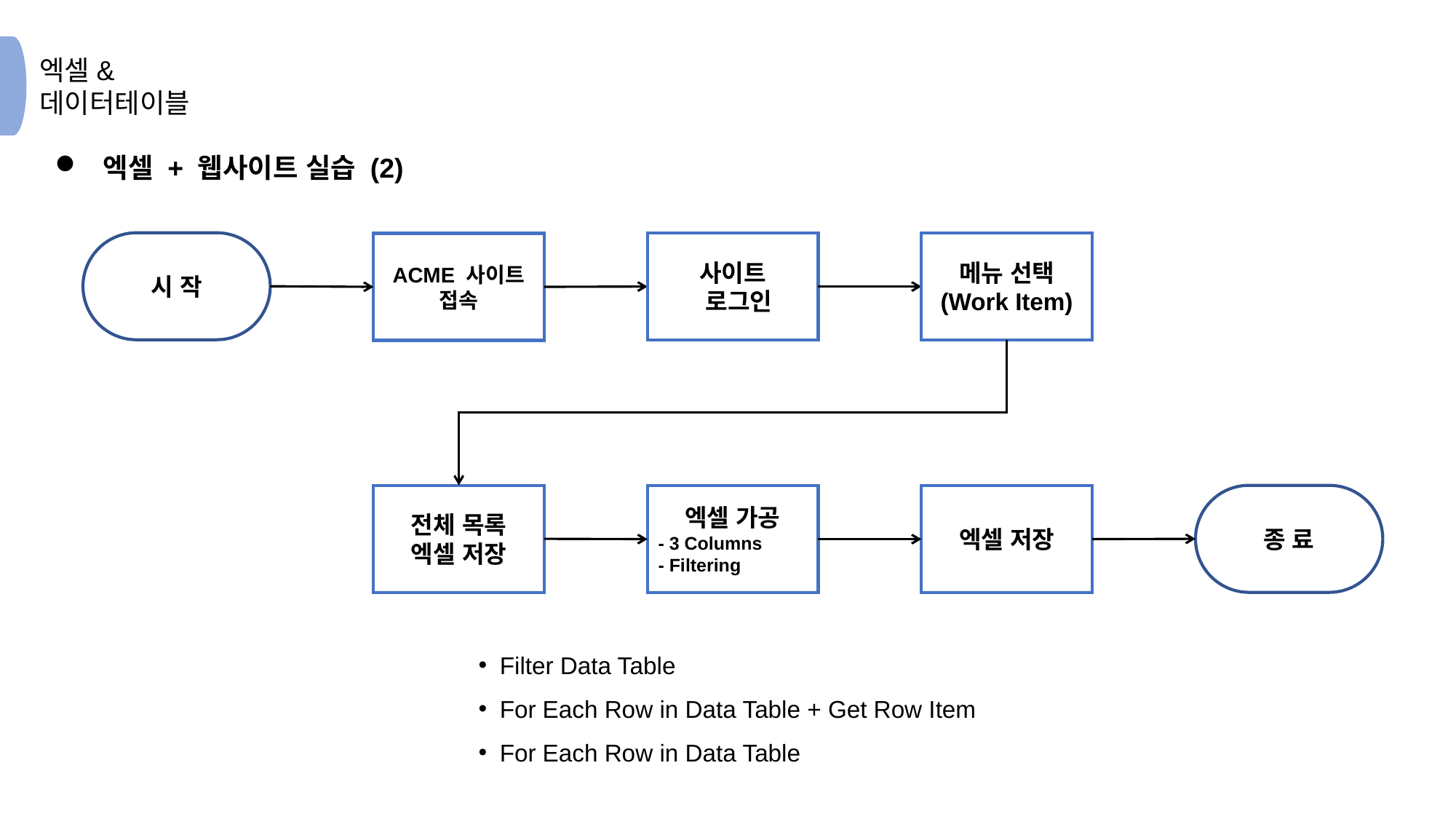

엑셀 + 웹사이트 실습 (2)
시 작
사이트
 로그인
메뉴 선택
(Work Item)
ACME 사이트 접속
전체 목록
엑셀 저장
종 료
엑셀 가공
- 3 Columns
- Filtering
엑셀 저장
Filter Data Table
For Each Row in Data Table + Get Row Item
For Each Row in Data Table